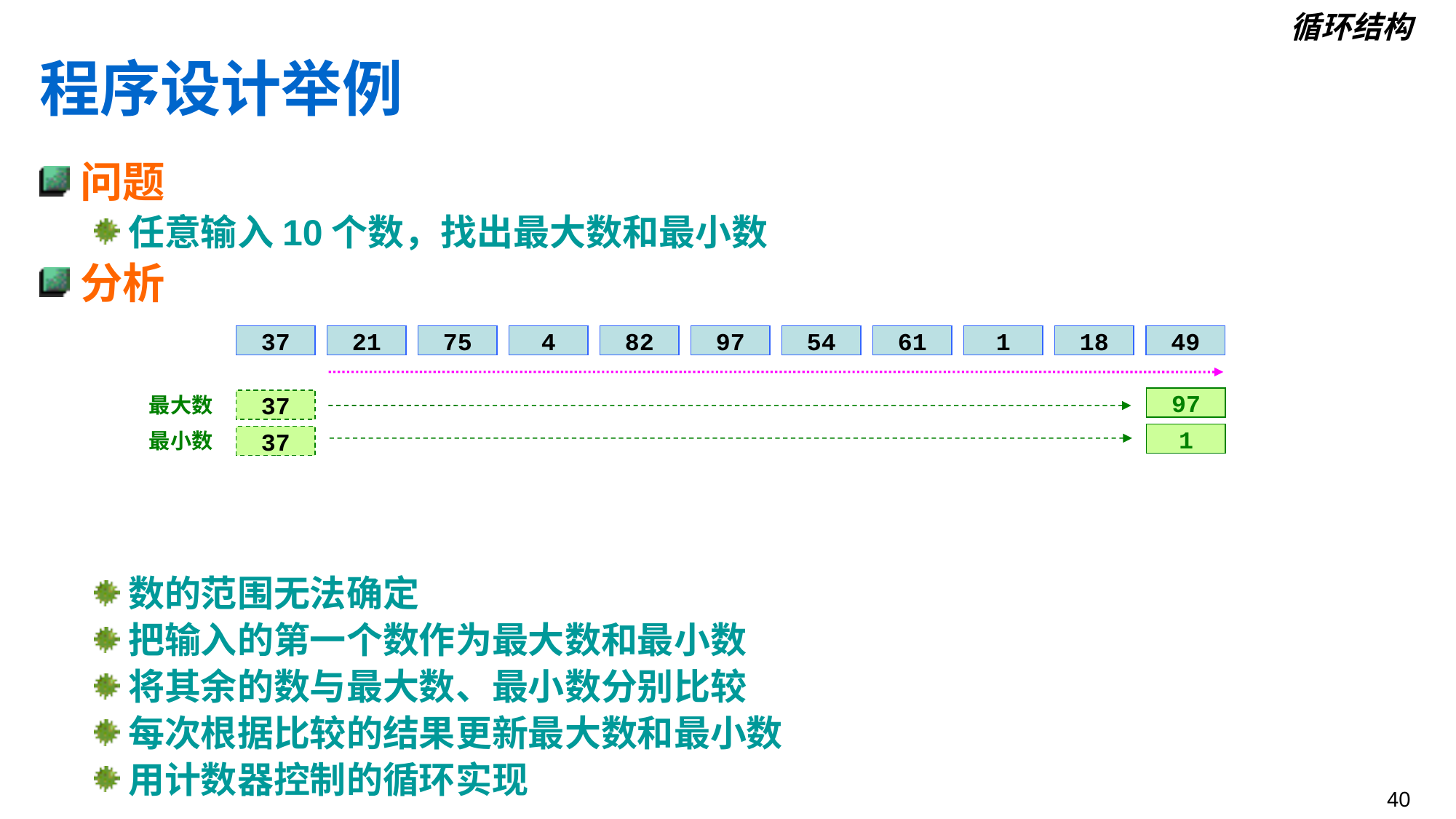

循环结构
# 程序设计举例
问题
任意输入10个数，找出最大数和最小数
分析

数的范围无法确定
把输入的第一个数作为最大数和最小数
将其余的数与最大数、最小数分别比较
每次根据比较的结果更新最大数和最小数
用计数器控制的循环实现
37
21
75
4
82
97
54
61
1
18
49

最大数
97
37

最小数
1
37

40